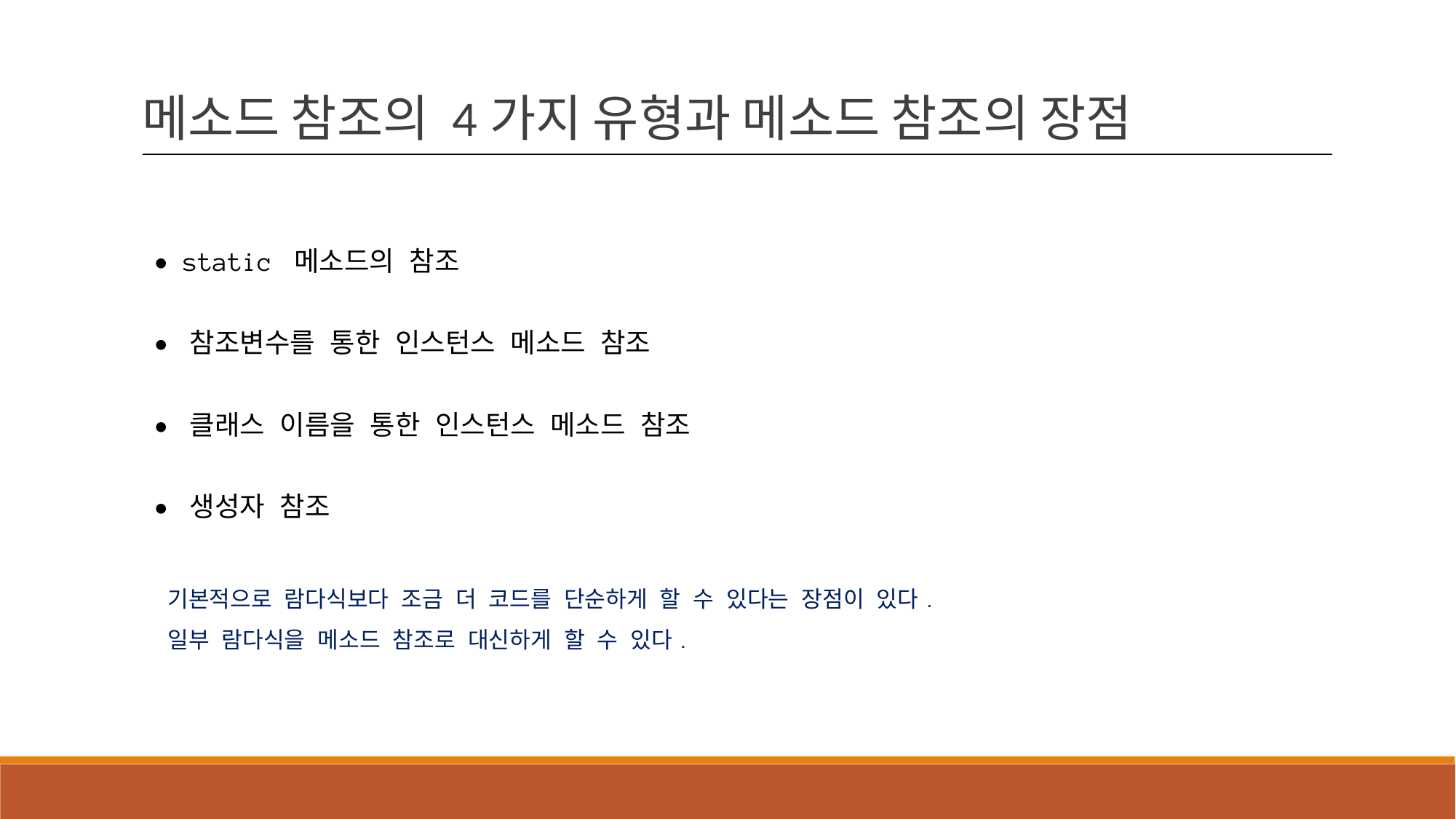

메소드 참조의 4가지 유형과 메소드 참조의 장점
• static 메소드의 참조
• 참조변수를 통한 인스턴스 메소드 참조
• 클래스 이름을 통한 인스턴스 메소드 참조
• 생성자 참조
기본적으로 람다식보다 조금 더 코드를 단순하게 할 수 있다는 장점이 있다.
일부 람다식을 메소드 참조로 대신하게 할 수 있다.